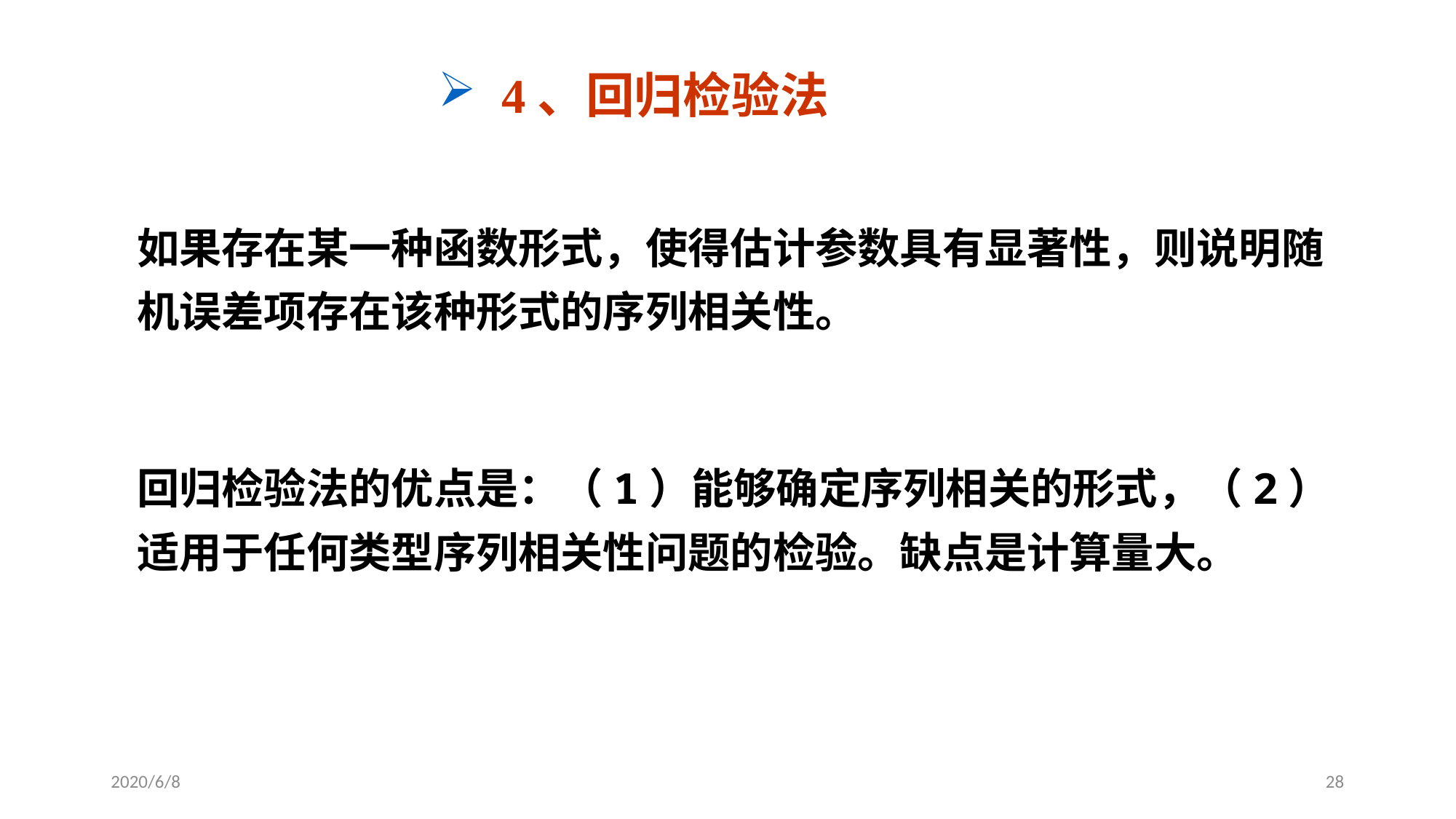

# 4、回归检验法
如果存在某一种函数形式，使得估计参数具有显著性，则说明随机误差项存在该种形式的序列相关性。
回归检验法的优点是：（1）能够确定序列相关的形式，（2）适用于任何类型序列相关性问题的检验。缺点是计算量大。
2020/6/8
28